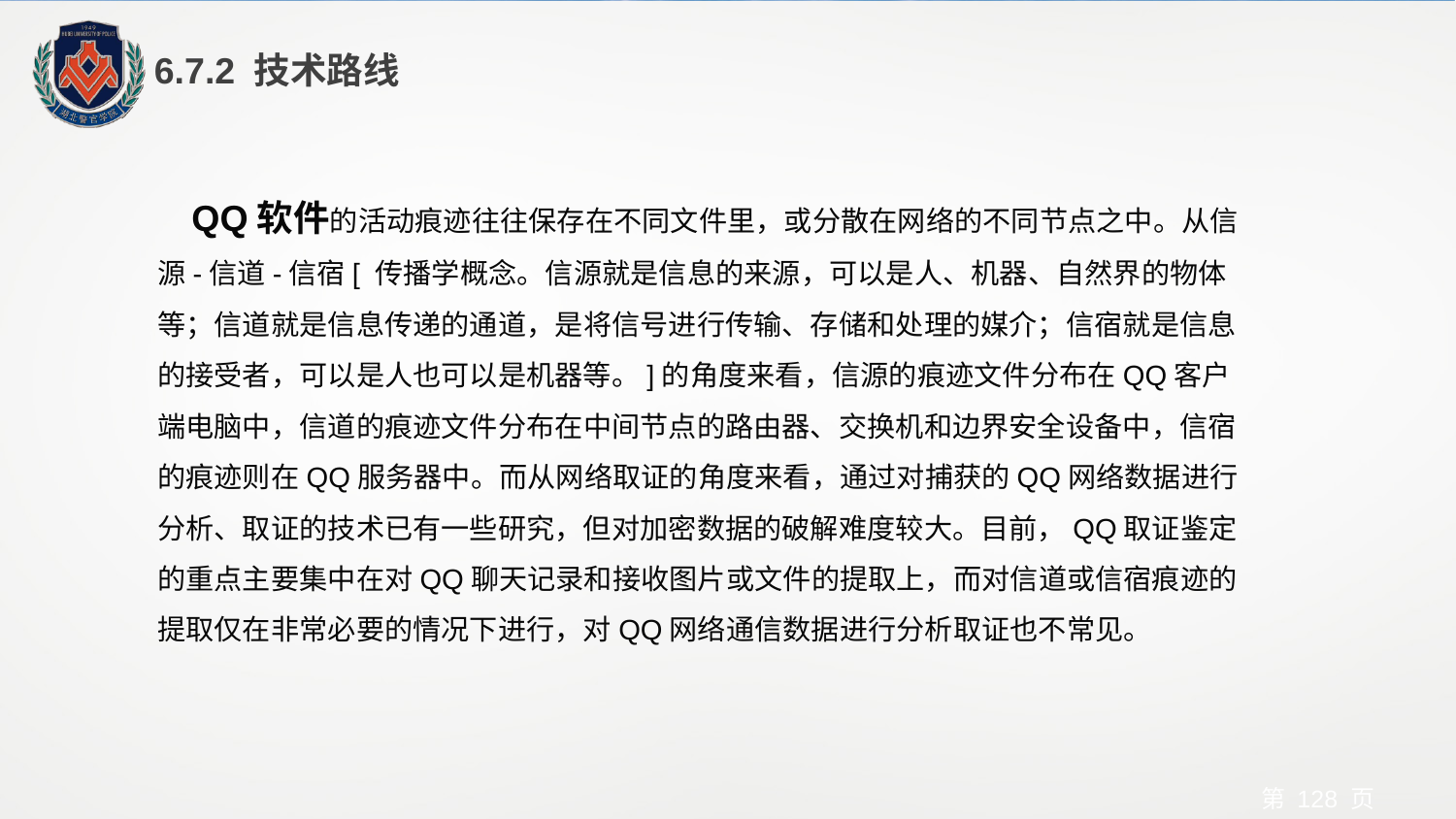

6.7.2 技术路线
    QQ软件的活动痕迹往往保存在不同文件里，或分散在网络的不同节点之中。从信源-信道-信宿[ 传播学概念。信源就是信息的来源，可以是人、机器、自然界的物体等；信道就是信息传递的通道，是将信号进行传输、存储和处理的媒介；信宿就是信息的接受者，可以是人也可以是机器等。]的角度来看，信源的痕迹文件分布在QQ客户端电脑中，信道的痕迹文件分布在中间节点的路由器、交换机和边界安全设备中，信宿的痕迹则在QQ服务器中。而从网络取证的角度来看，通过对捕获的QQ网络数据进行分析、取证的技术已有一些研究，但对加密数据的破解难度较大。目前，QQ取证鉴定的重点主要集中在对QQ聊天记录和接收图片或文件的提取上，而对信道或信宿痕迹的提取仅在非常必要的情况下进行，对QQ网络通信数据进行分析取证也不常见。